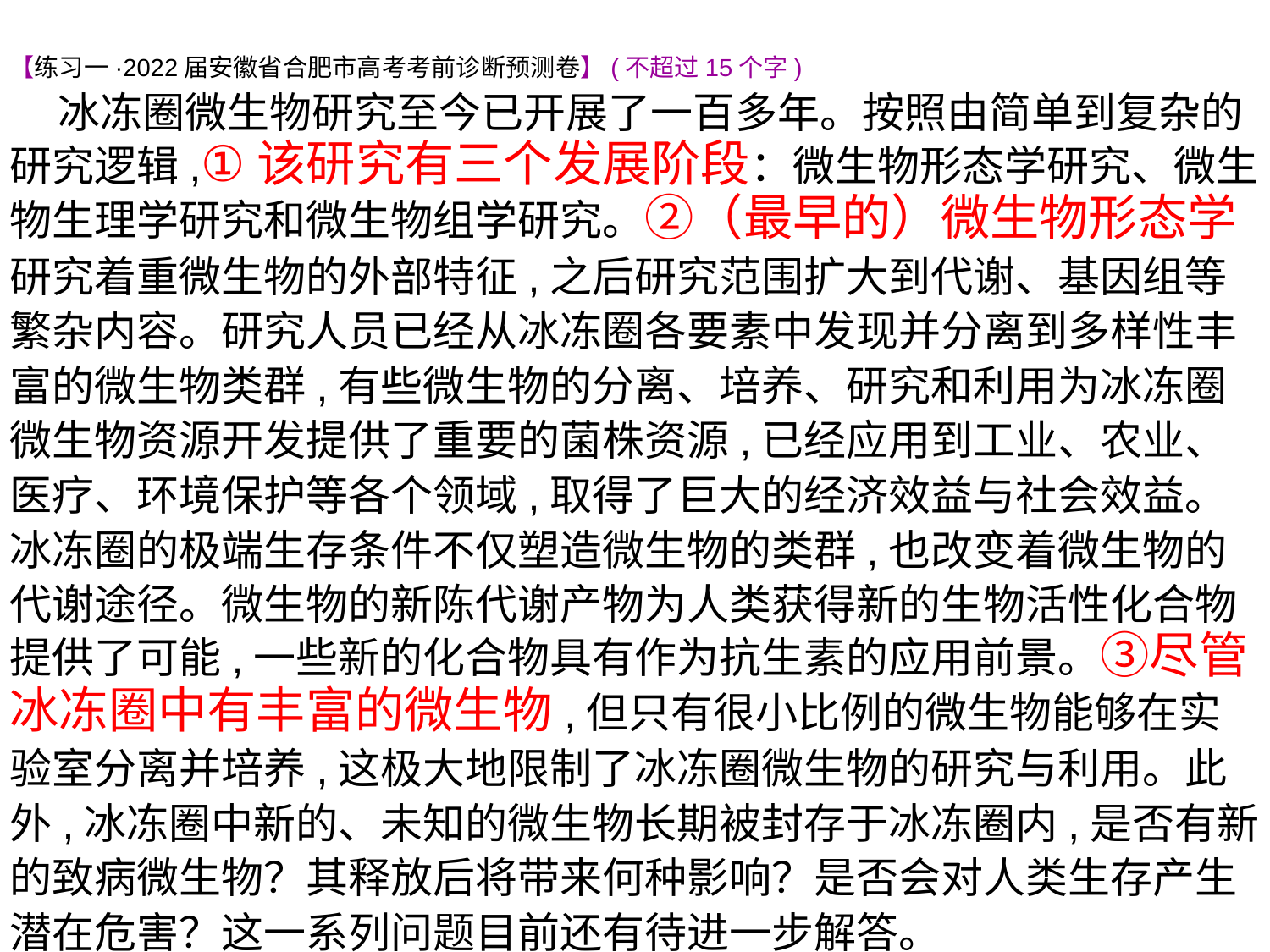

【练习一·2022届安徽省合肥市高考考前诊断预测卷】(不超过15个字)
    冰冻圈微生物研究至今已开展了一百多年。按照由简单到复杂的研究逻辑,①该研究有三个发展阶段：微生物形态学研究、微生物生理学研究和微生物组学研究。②（最早的）微生物形态学 研究着重微生物的外部特征,之后研究范围扩大到代谢、基因组等繁杂内容。研究人员已经从冰冻圈各要素中发现并分离到多样性丰富的微生物类群,有些微生物的分离、培养、研究和利用为冰冻圈微生物资源开发提供了重要的菌株资源,已经应用到工业、农业、医疗、环境保护等各个领域,取得了巨大的经济效益与社会效益。冰冻圈的极端生存条件不仅塑造微生物的类群,也改变着微生物的代谢途径。微生物的新陈代谢产物为人类获得新的生物活性化合物提供了可能,一些新的化合物具有作为抗生素的应用前景。③尽管冰冻圈中有丰富的微生物,但只有很小比例的微生物能够在实验室分离并培养,这极大地限制了冰冻圈微生物的研究与利用。此外,冰冻圈中新的、未知的微生物长期被封存于冰冻圈内,是否有新的致病微生物？其释放后将带来何种影响？是否会对人类生存产生潜在危害？这一系列问题目前还有待进一步解答。